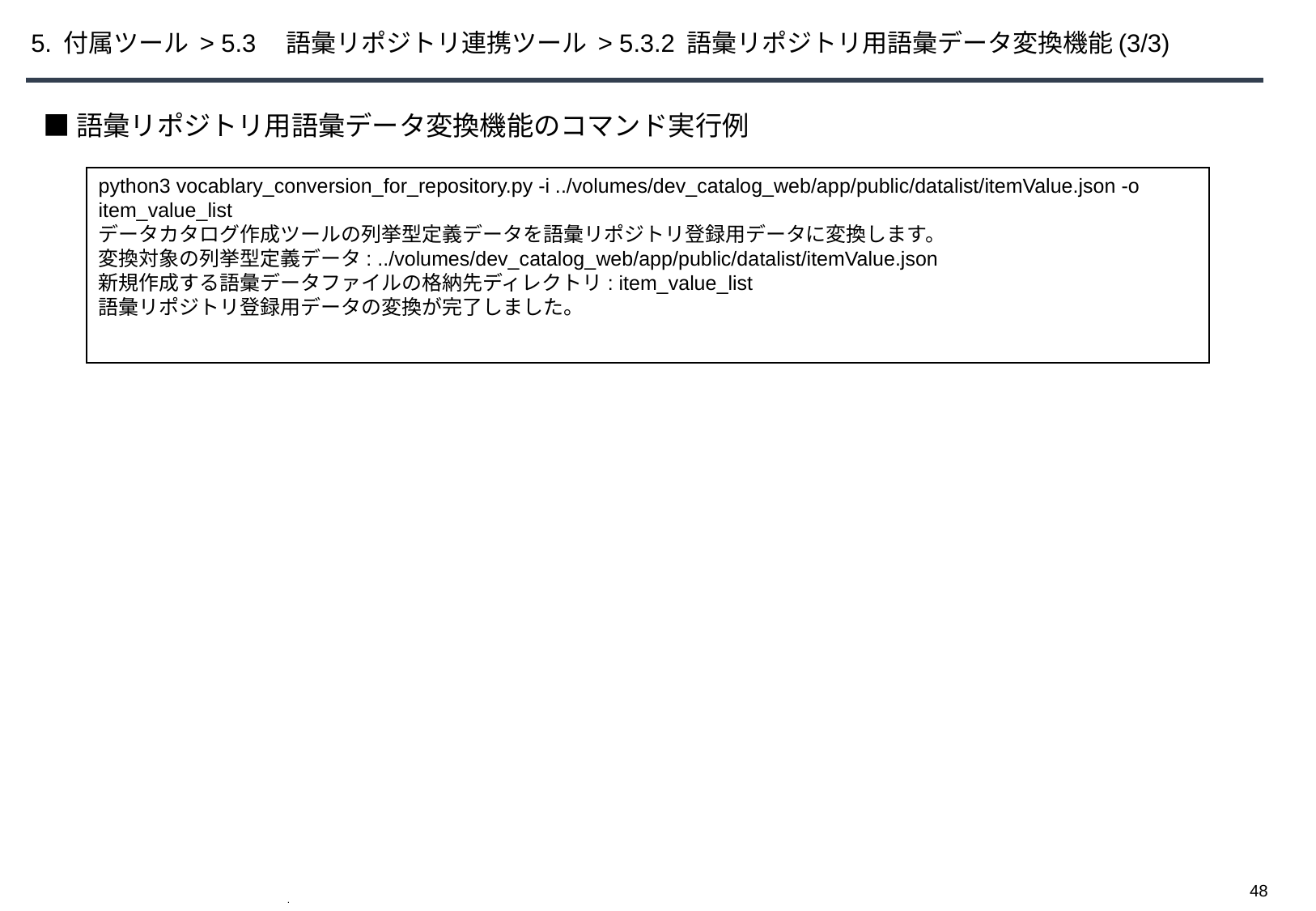

# 5. 付属ツール > 5.3　語彙リポジトリ連携ツール > 5.3.2 語彙リポジトリ用語彙データ変換機能(3/3)
■語彙リポジトリ用語彙データ変換機能のコマンド実行例

python3 vocablary_conversion_for_repository.py -i ../volumes/dev_catalog_web/app/public/datalist/itemValue.json -o item_value_list
データカタログ作成ツールの列挙型定義データを語彙リポジトリ登録用データに変換します。
変換対象の列挙型定義データ: ../volumes/dev_catalog_web/app/public/datalist/itemValue.json
新規作成する語彙データファイルの格納先ディレクトリ: item_value_list
語彙リポジトリ登録用データの変換が完了しました。